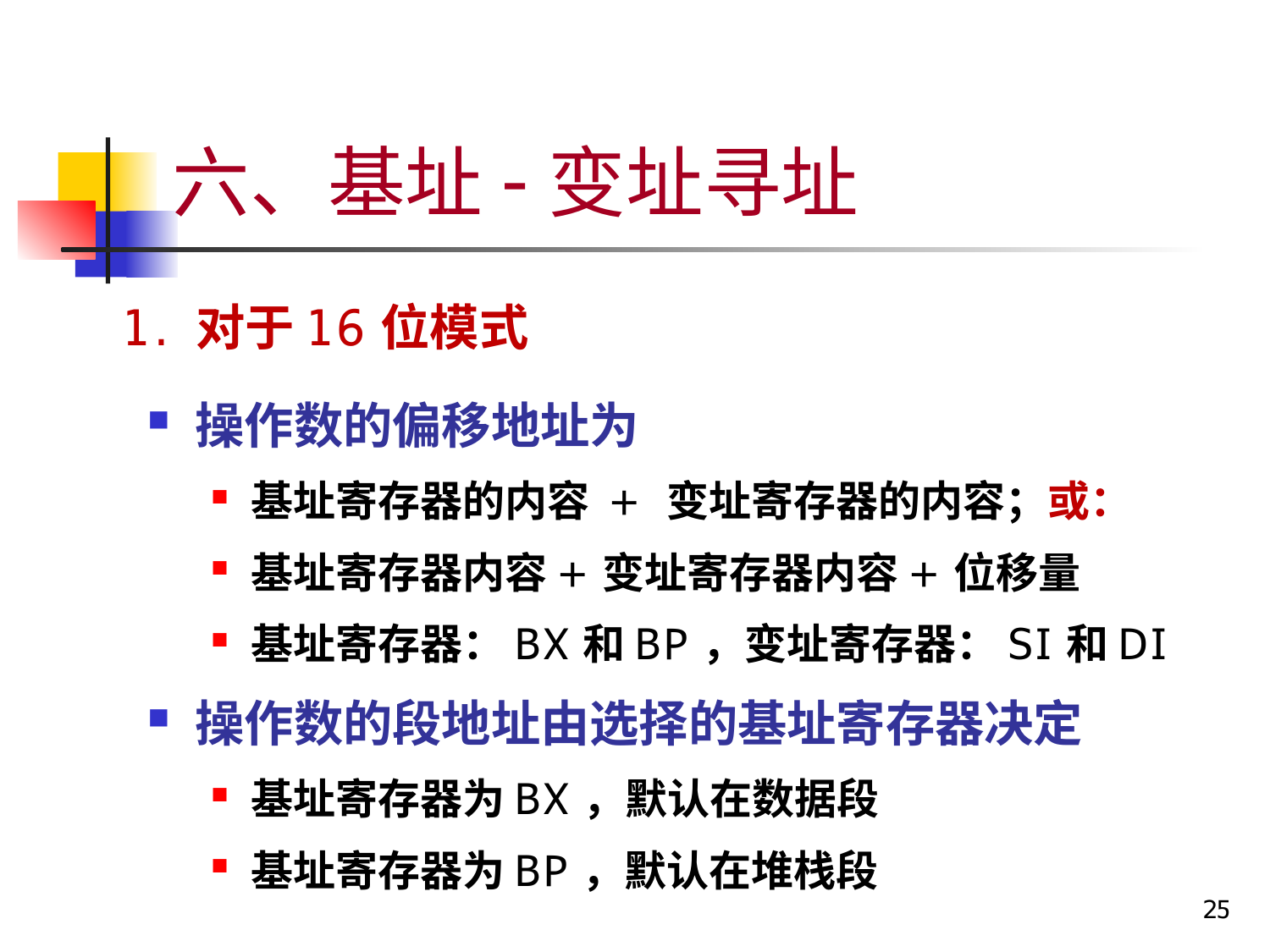

# 六、基址-变址寻址
1. 对于16位模式
操作数的偏移地址为
基址寄存器的内容 + 变址寄存器的内容；或：
基址寄存器内容+变址寄存器内容+位移量
基址寄存器：BX和BP，变址寄存器：SI和DI
操作数的段地址由选择的基址寄存器决定
基址寄存器为BX，默认在数据段
基址寄存器为BP，默认在堆栈段
25